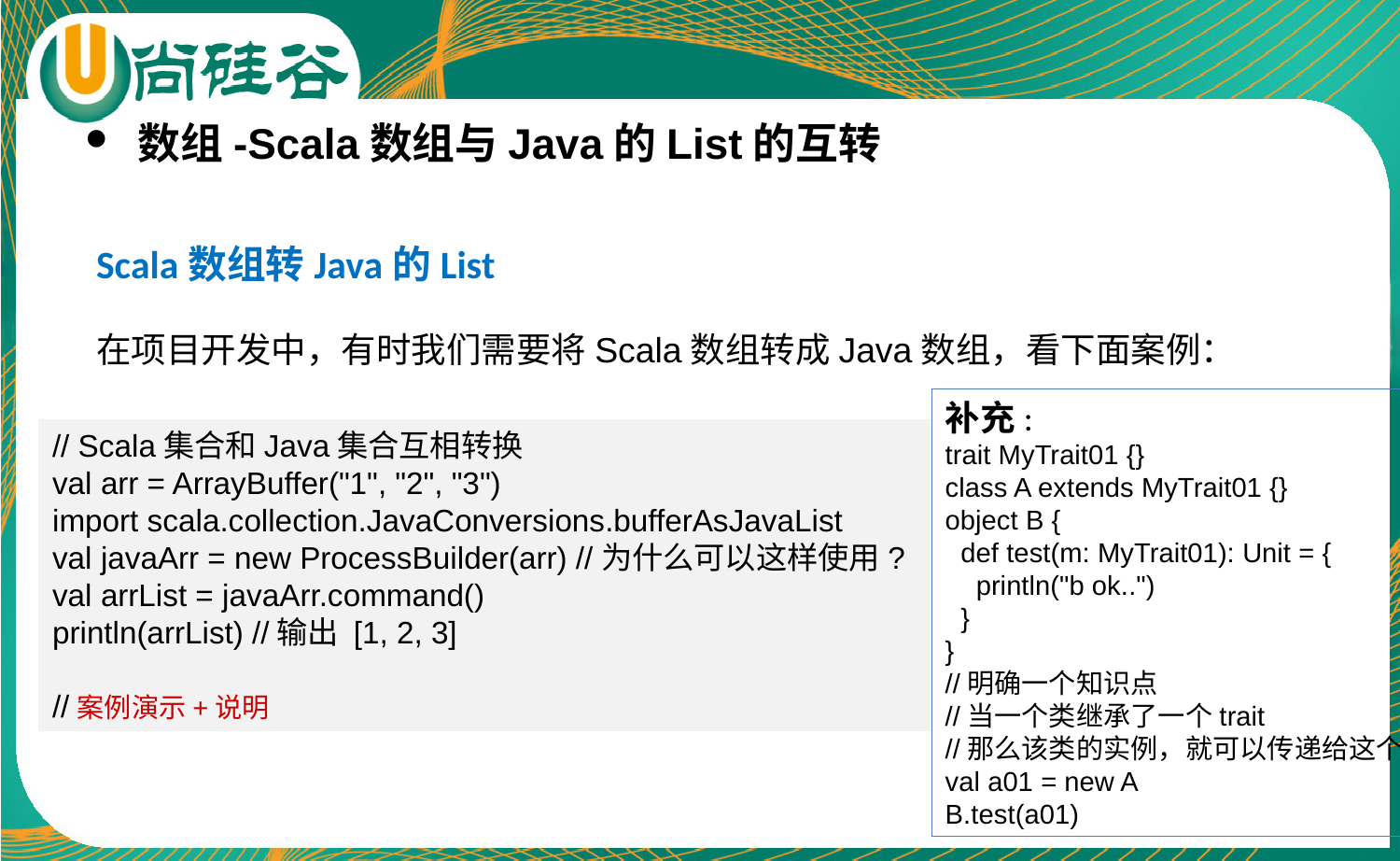

数组-Scala数组与Java的List的互转

Scala数组转Java的List

在项目开发中，有时我们需要将Scala数组转成Java数组，看下面案例：

补充:
trait MyTrait01 {}
class A extends MyTrait01 {}
object B {
  def test(m: MyTrait01): Unit = {
    println("b ok..")
  }
}
//明确一个知识点
//当一个类继承了一个trait
//那么该类的实例，就可以传递给这个trait引用
val a01 = new A
B.test(a01)
// Scala集合和Java集合互相转换
val arr = ArrayBuffer("1", "2", "3")
import scala.collection.JavaConversions.bufferAsJavaList
val javaArr = new ProcessBuilder(arr) //为什么可以这样使用?
val arrList = javaArr.command()
println(arrList) //输出 [1, 2, 3]
//案例演示+说明